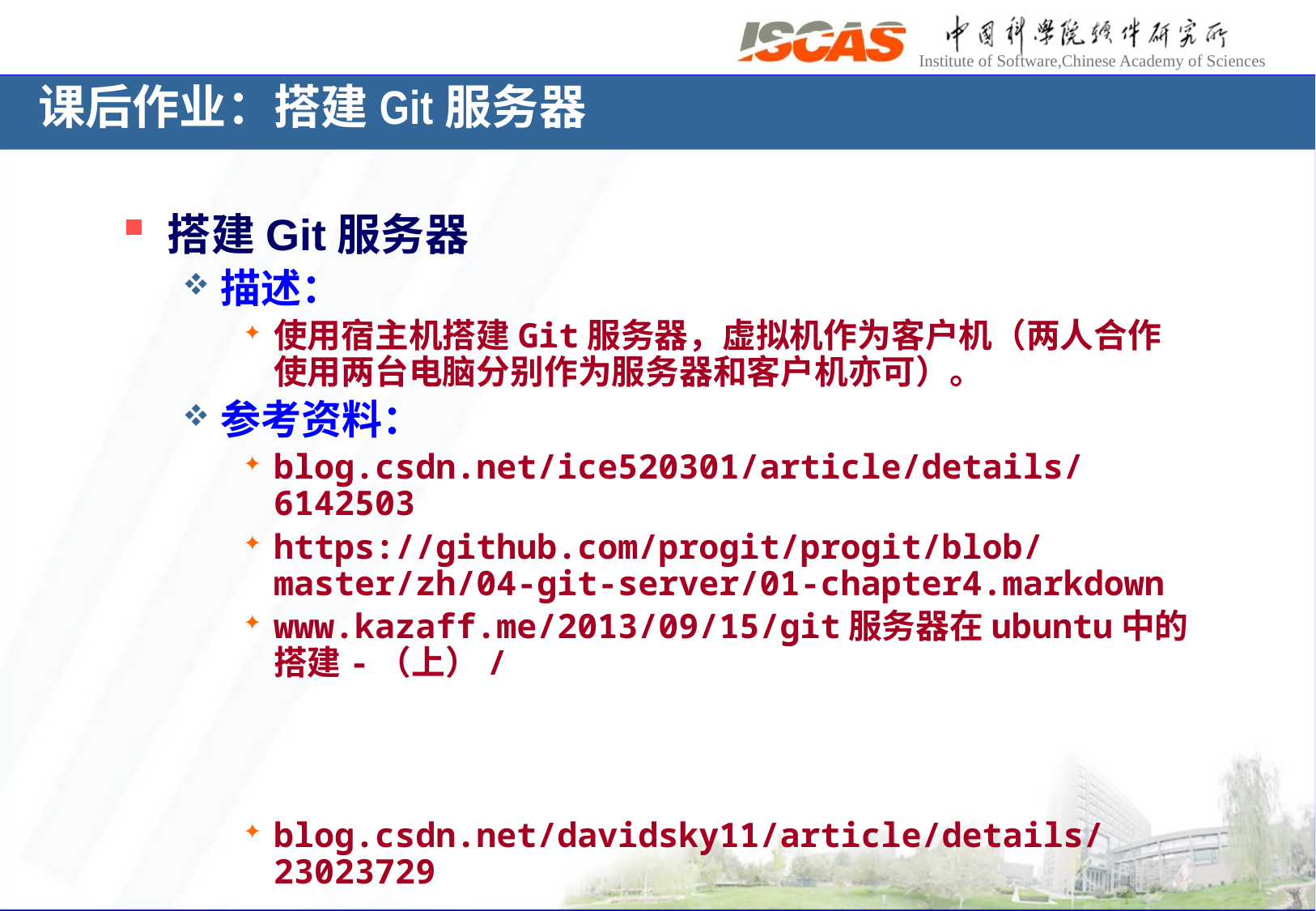

# 课后作业：搭建Git服务器
搭建Git服务器
描述：
使用宿主机搭建Git服务器，虚拟机作为客户机（两人合作使用两台电脑分别作为服务器和客户机亦可）。
参考资料：
blog.csdn.net/ice520301/article/details/6142503
https://github.com/progit/progit/blob/master/zh/04-git-server/01-chapter4.markdown
www.kazaff.me/2013/09/15/git服务器在ubuntu中的搭建-（上）/

blog.csdn.net/davidsky11/article/details/23023729